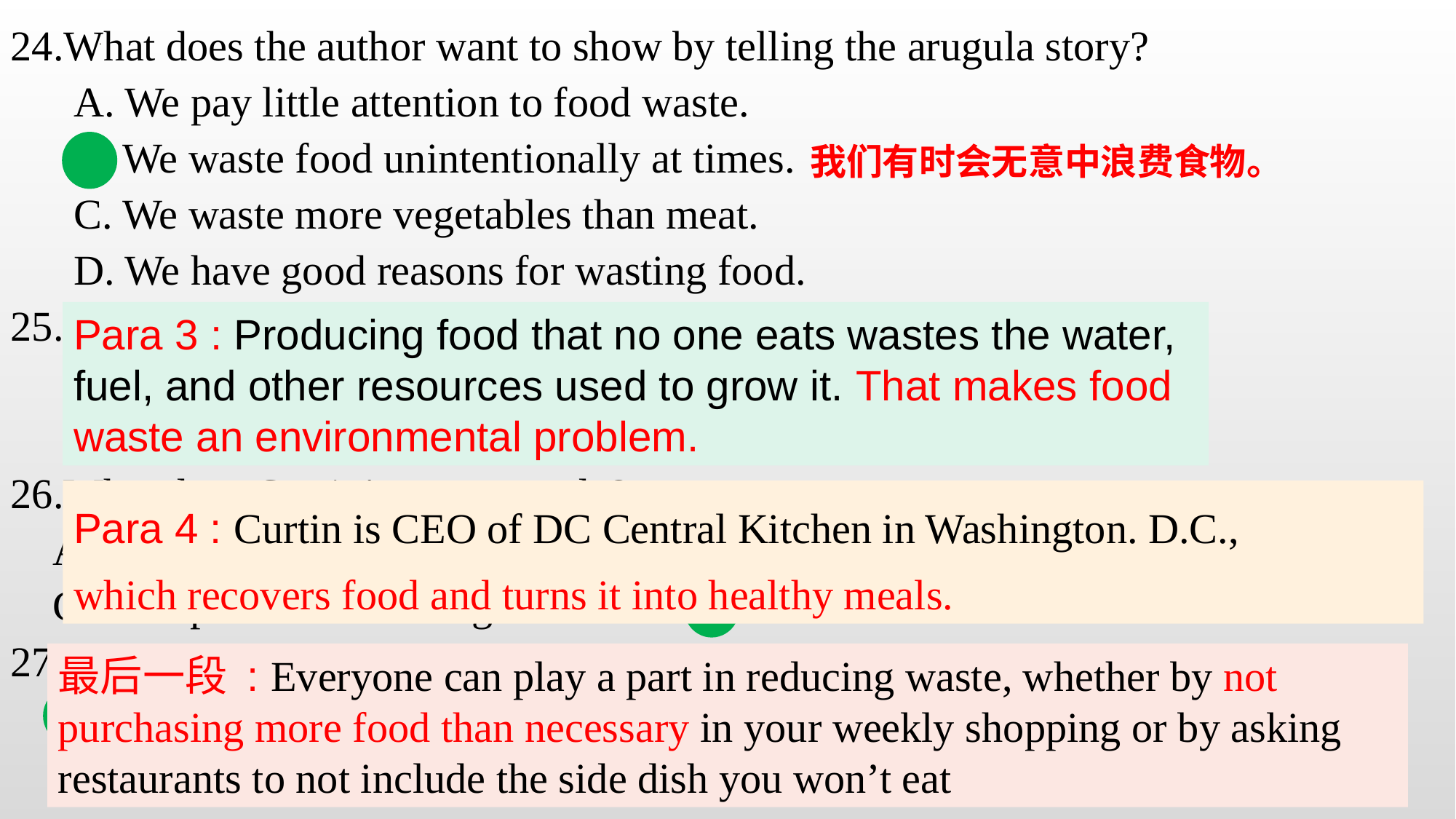

24.What does the author want to show by telling the arugula story?
      A. We pay little attention to food waste.
      B. We waste food unintentionally at times.
      C. We waste more vegetables than meat.
      D. We have good reasons for wasting food.
25.What is a consequence of food waste according to the text?
     A. Moral decline. 		B. Environmental harm.
     C. Energy shortage. 		D. Worldwide starvation.
26.What does Curtin’s company do?
    A. It produces kitchen equipment.	  B. It turns rotten arugula into clean fuel.
    C. It helps local farmers grow fruits.  D. It makes meals out of unwanted food.
27.What does Curtin suggest people do?
    A. Buy only what is needed.		B. Reduce food consumption.
    C. Go shopping once a week.		D. Eat in restaurants less often.

我们有时会无意中浪费食物。
Para 3 : Producing food that no one eats wastes the water, fuel, and other resources used to grow it. That makes food waste an environmental problem.

Para 4 : Curtin is CEO of DC Central Kitchen in Washington. D.C.,
which recovers food and turns it into healthy meals.

最后一段 : Everyone can play a part in reducing waste, whether by not purchasing more food than necessary in your weekly shopping or by asking restaurants to not include the side dish you won’t eat